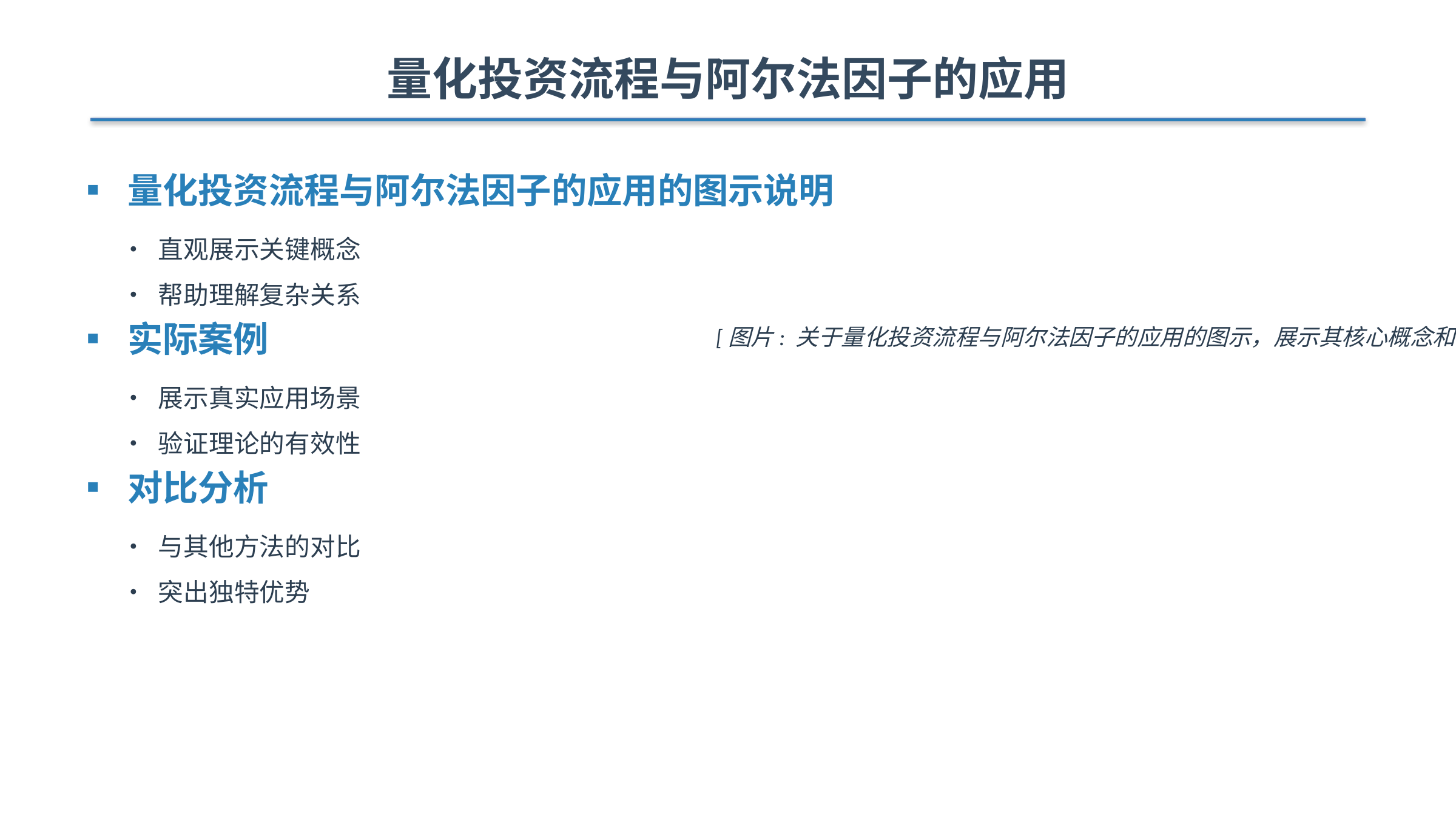

量化投资流程与阿尔法因子的应用

▪ 量化投资流程与阿尔法因子的应用的图示说明
• 直观展示关键概念
• 帮助理解复杂关系
▪ 实际案例
• 展示真实应用场景
• 验证理论的有效性
▪ 对比分析
• 与其他方法的对比
• 突出独特优势
[图片: 关于量化投资流程与阿尔法因子的应用的图示，展示其核心概念和关系]